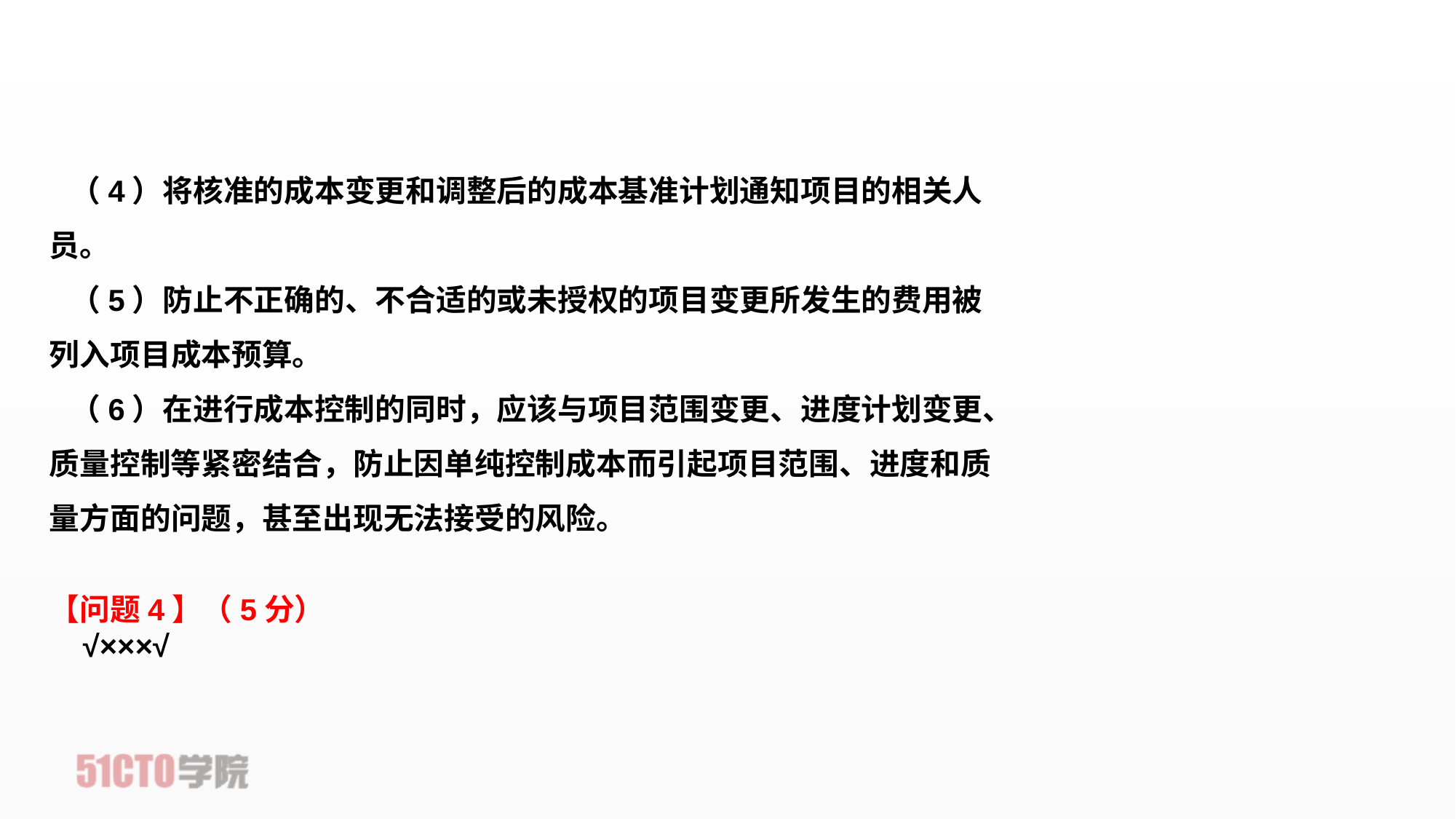

（4）将核准的成本变更和调整后的成本基准计划通知项目的相关人员。
  （5）防止不正确的、不合适的或未授权的项目变更所发生的费用被列入项目成本预算。
  （6）在进行成本控制的同时，应该与项目范围变更、进度计划变更、质量控制等紧密结合，防止因单纯控制成本而引起项目范围、进度和质量方面的问题，甚至出现无法接受的风险。

【问题4】（5分）
    √×××√